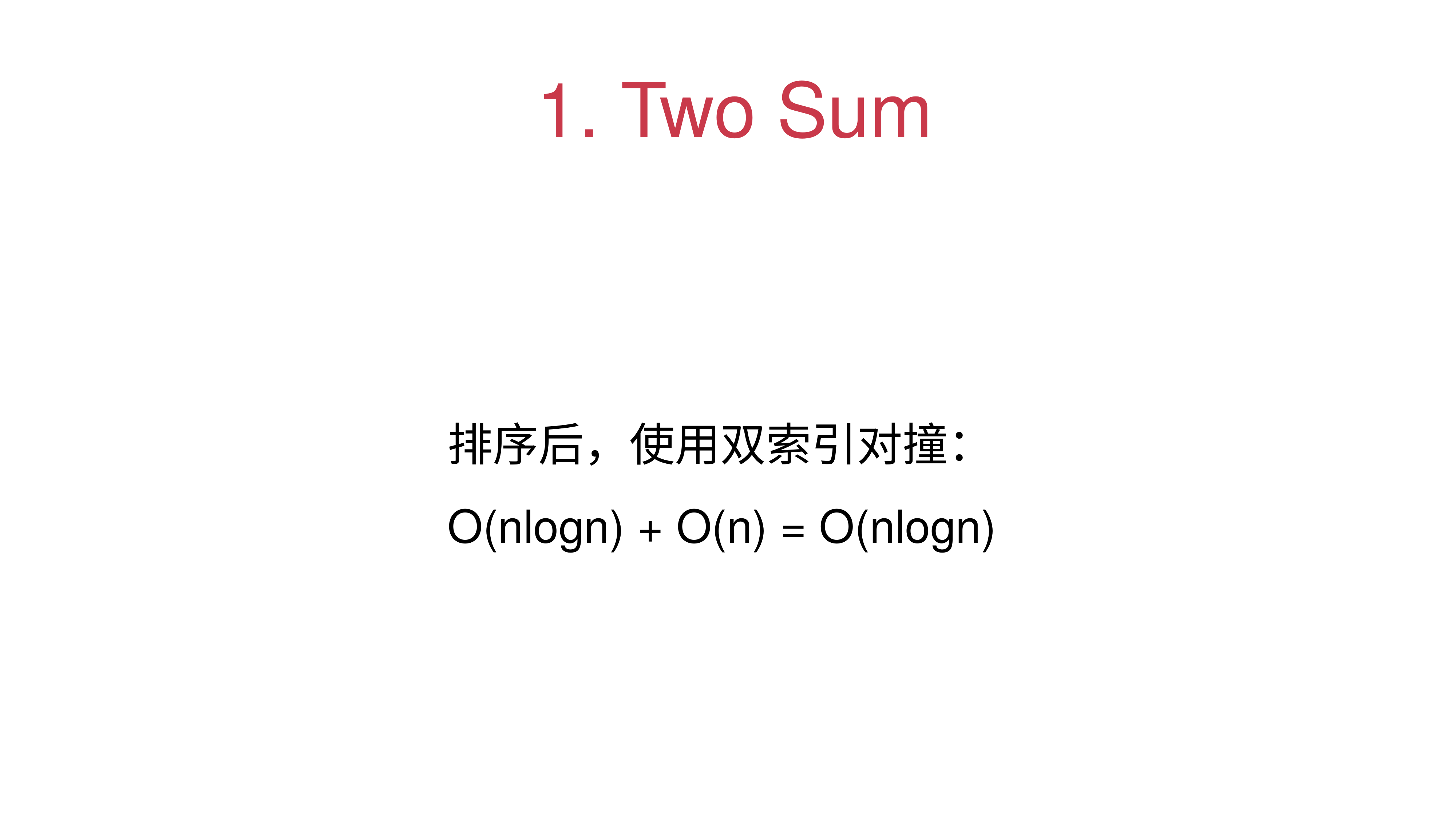

# 1. Two Sum
排序后，使用双索引对撞：O(nlogn) + O(n) = O(nlogn)